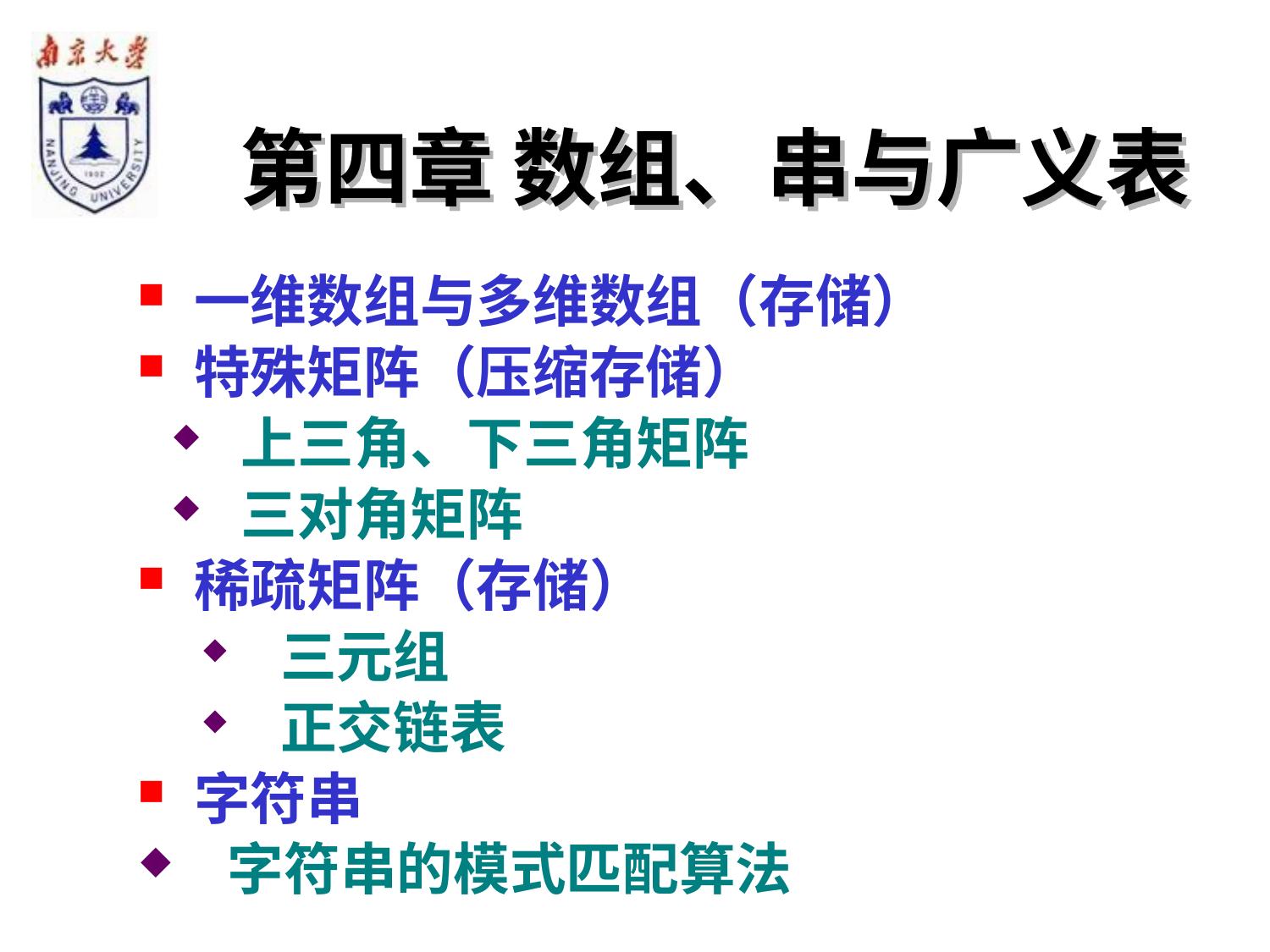

# 第四章 数组、串与广义表
 一维数组与多维数组（存储）
 特殊矩阵（压缩存储）
  上三角、下三角矩阵
  三对角矩阵
 稀疏矩阵（存储）
三元组
正交链表
 字符串
 字符串的模式匹配算法